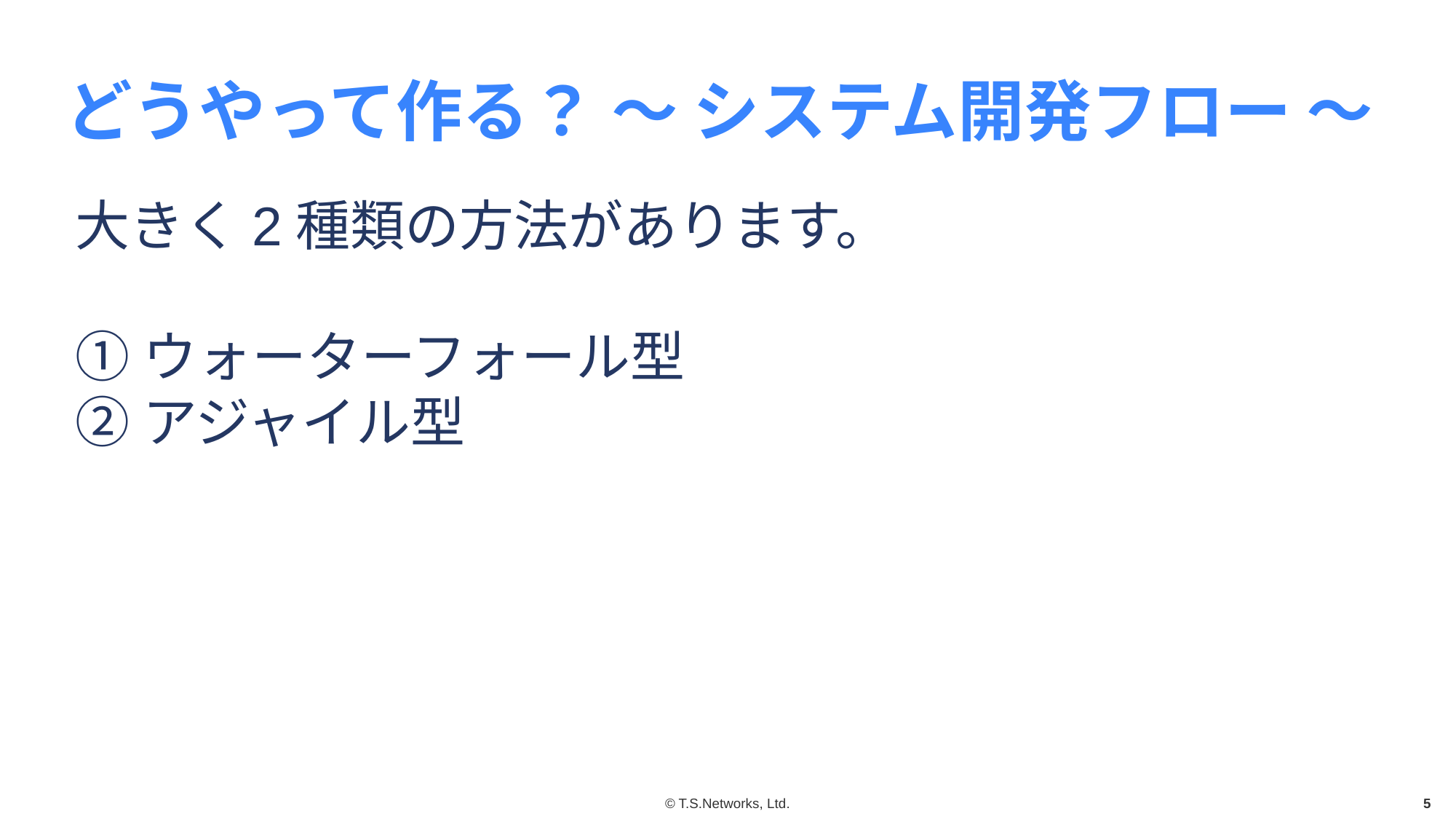

# どうやって作る？ ～ システム開発フロー ～
大きく2種類の方法があります。

①ウォーターフォール型
②アジャイル型
© T.S.Networks, Ltd.
5